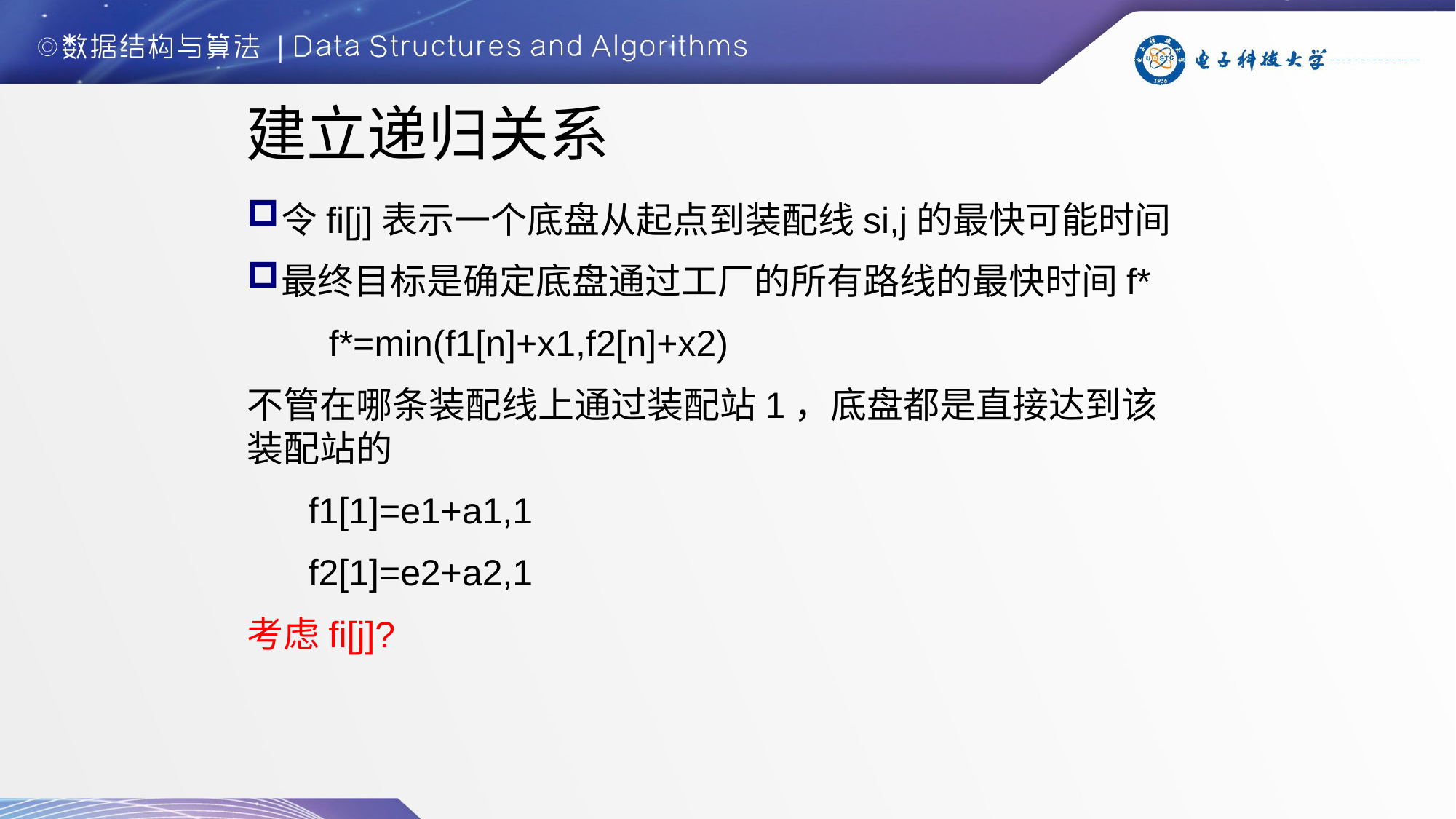

# 建立递归关系

令fi[j]表示一个底盘从起点到装配线si,j的最快可能时间
最终目标是确定底盘通过工厂的所有路线的最快时间f*
        f*=min(f1[n]+x1,f2[n]+x2)
不管在哪条装配线上通过装配站1，底盘都是直接达到该装配站的
      f1[1]=e1+a1,1
      f2[1]=e2+a2,1
考虑fi[j]?